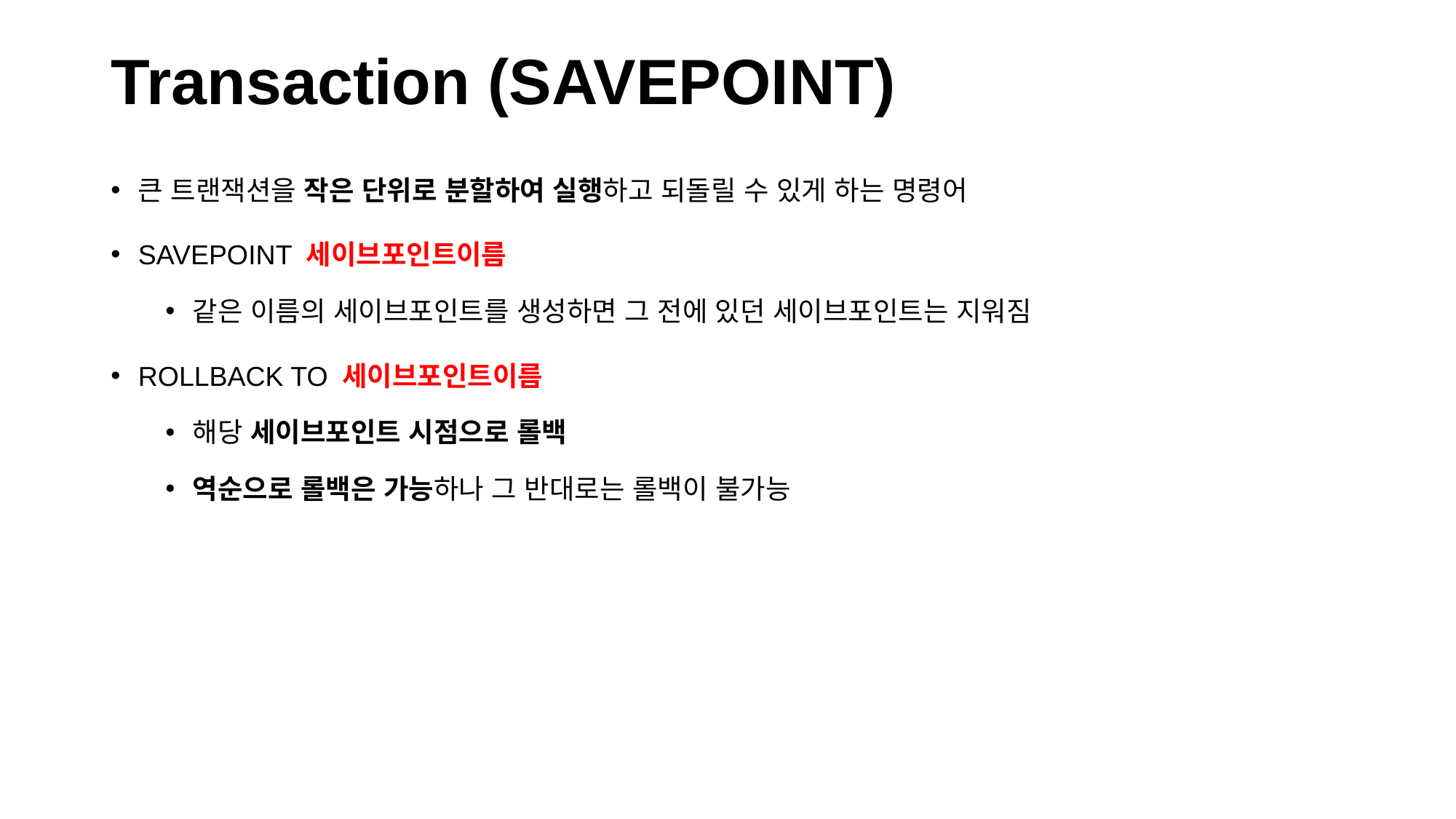

# Transaction (SAVEPOINT)
큰 트랜잭션을 작은 단위로 분할하여 실행하고 되돌릴 수 있게 하는 명령어
SAVEPOINT 세이브포인트이름
같은 이름의 세이브포인트를 생성하면 그 전에 있던 세이브포인트는 지워짐
ROLLBACK TO 세이브포인트이름
해당 세이브포인트 시점으로 롤백
역순으로 롤백은 가능하나 그 반대로는 롤백이 불가능